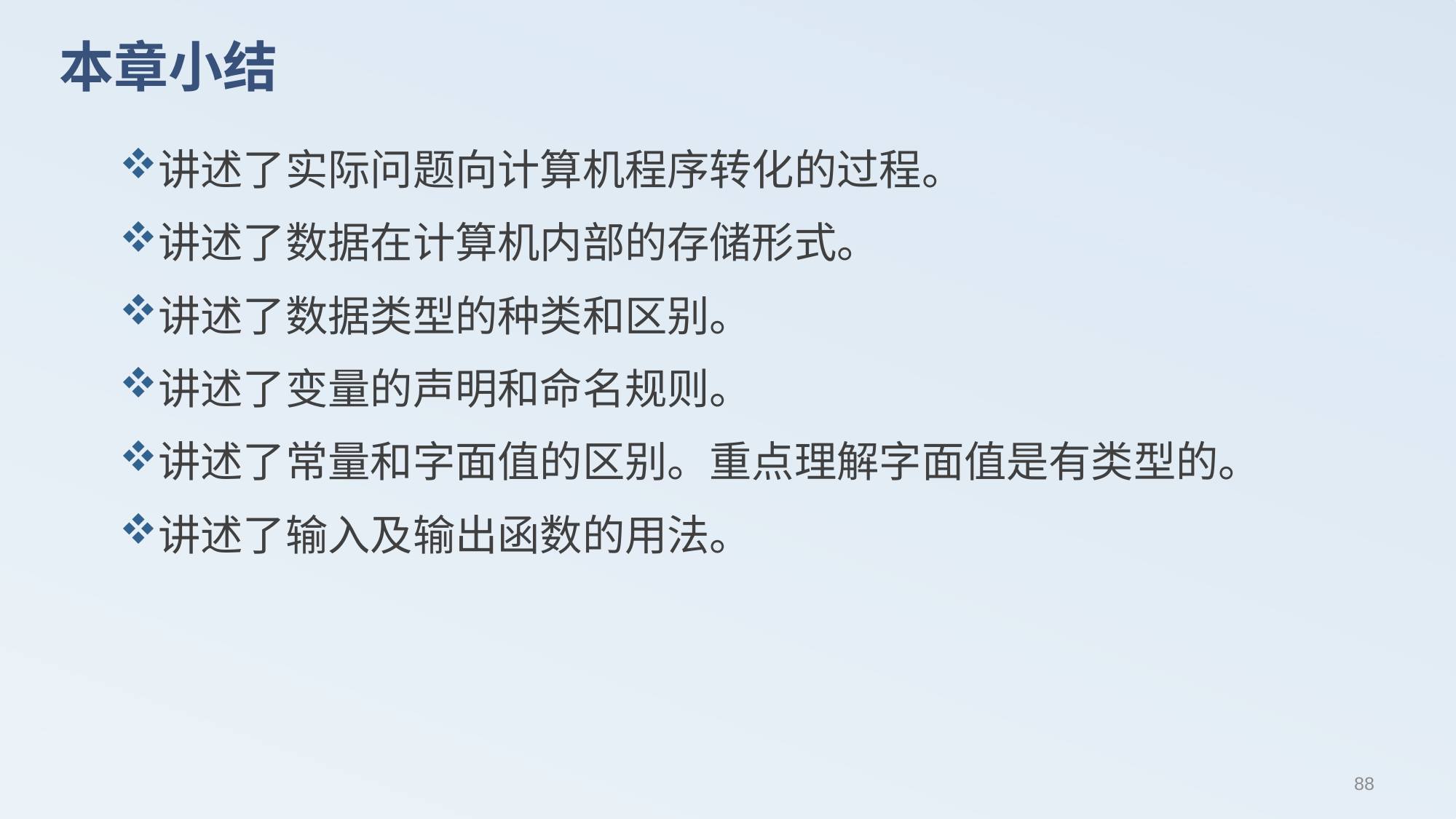

# 本章小结
讲述了实际问题向计算机程序转化的过程。
讲述了数据在计算机内部的存储形式。
讲述了数据类型的种类和区别。
讲述了变量的声明和命名规则。
讲述了常量和字面值的区别。重点理解字面值是有类型的。
讲述了输入及输出函数的用法。